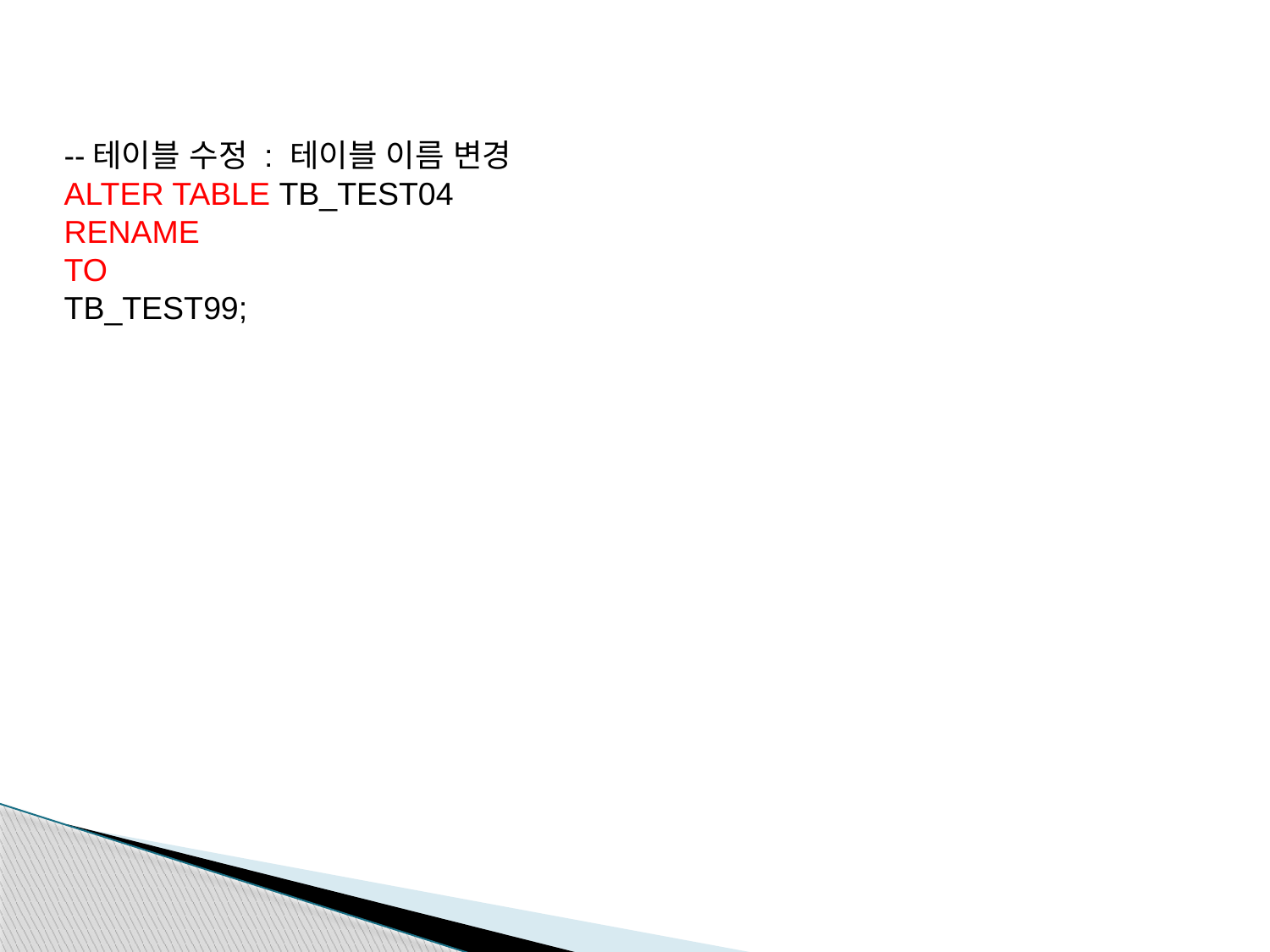

--테이블 수정 : 테이블 이름 변경
ALTER TABLE TB_TEST04
RENAME
TO
TB_TEST99;